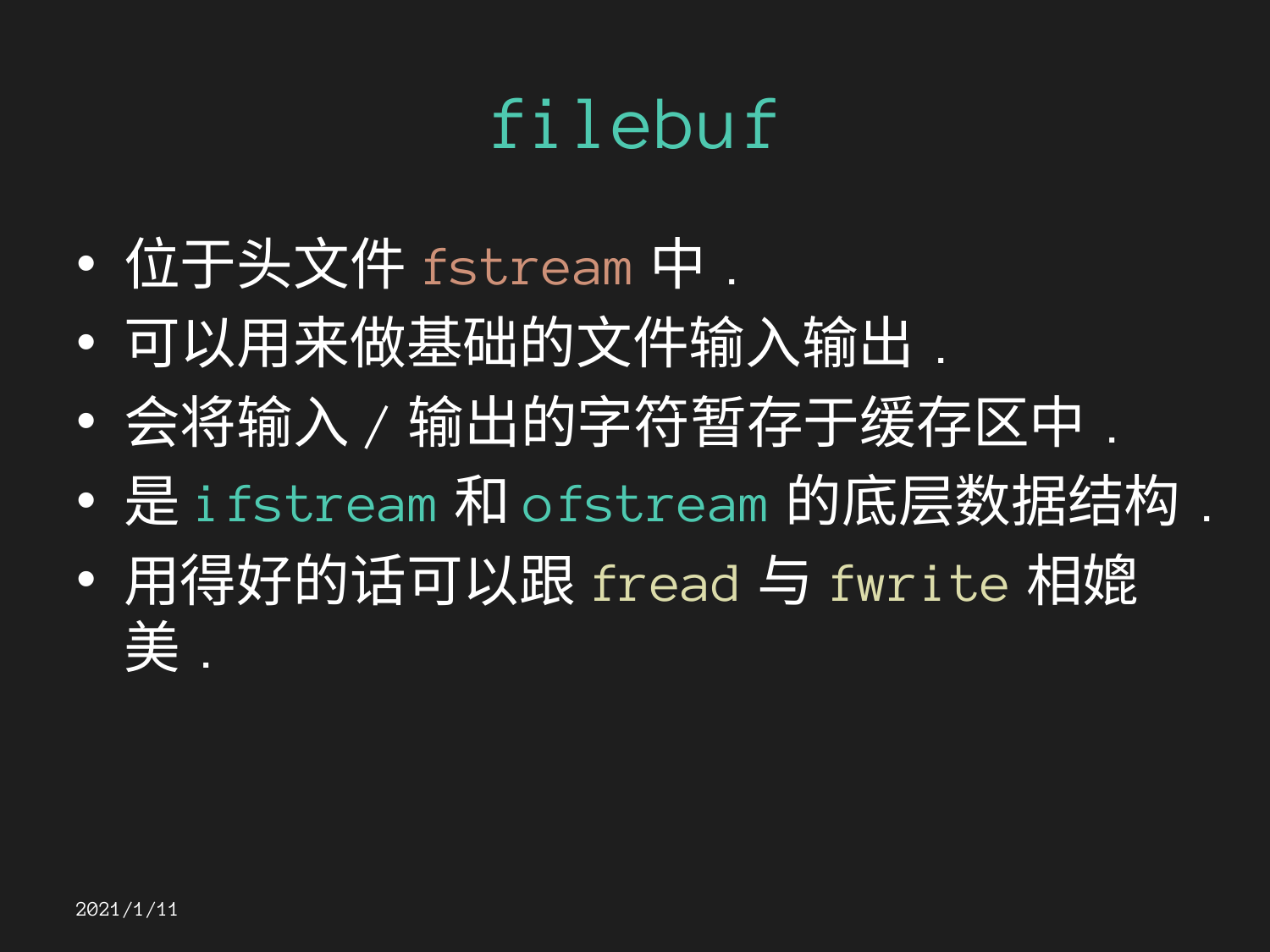

# filebuf
位于头文件fstream中.
可以用来做基础的文件输入输出.
会将输入/输出的字符暂存于缓存区中.
是ifstream和ofstream的底层数据结构.
用得好的话可以跟fread与fwrite相媲美.
2021/1/11